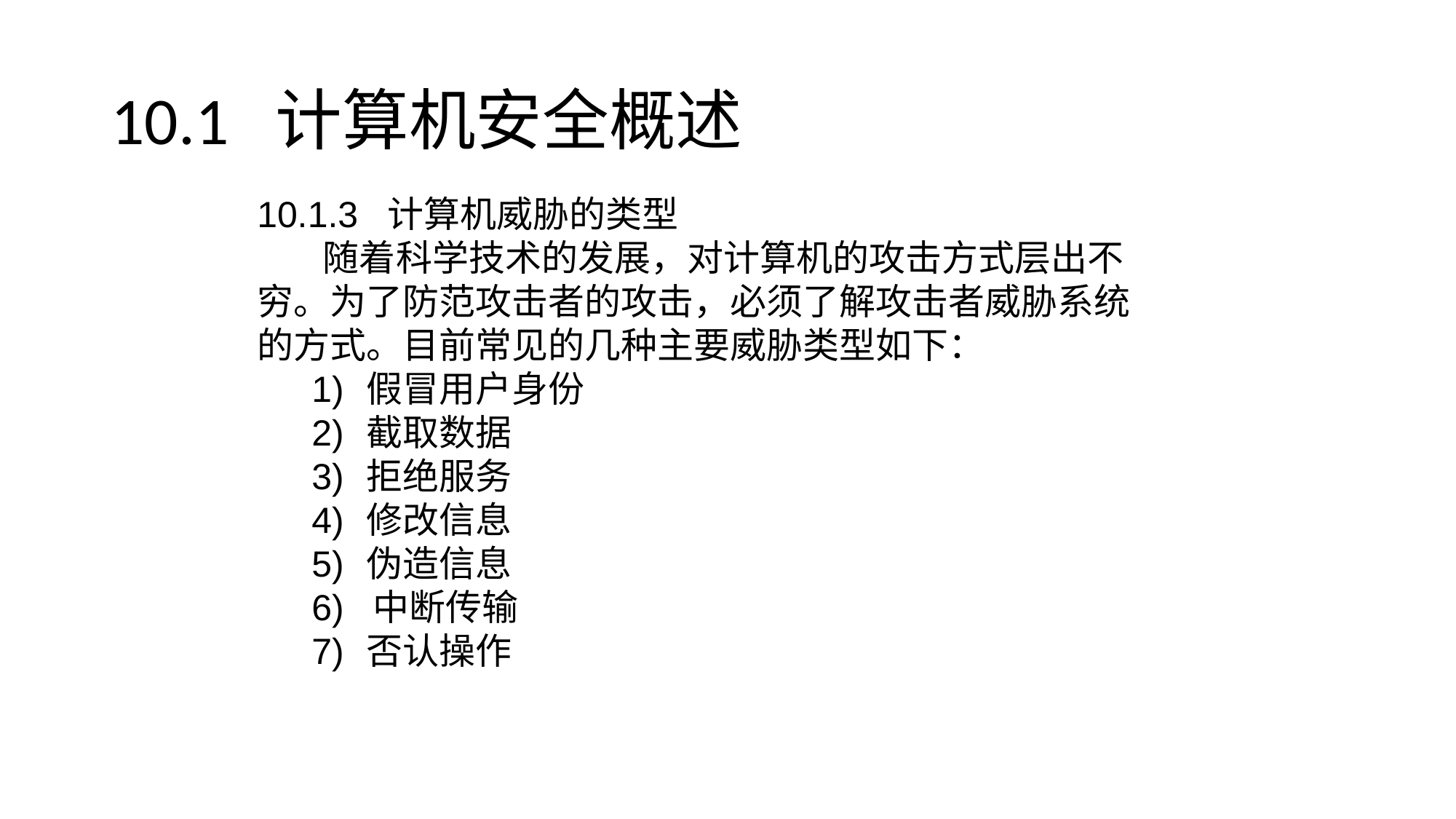

10.1  计算机安全概述
10.1.3  计算机威胁的类型
       随着科学技术的发展，对计算机的攻击方式层出不穷。为了防范攻击者的攻击，必须了解攻击者威胁系统的方式。目前常见的几种主要威胁类型如下：
假冒用户身份
截取数据
拒绝服务
修改信息
伪造信息
6)  中断传输
否认操作
5